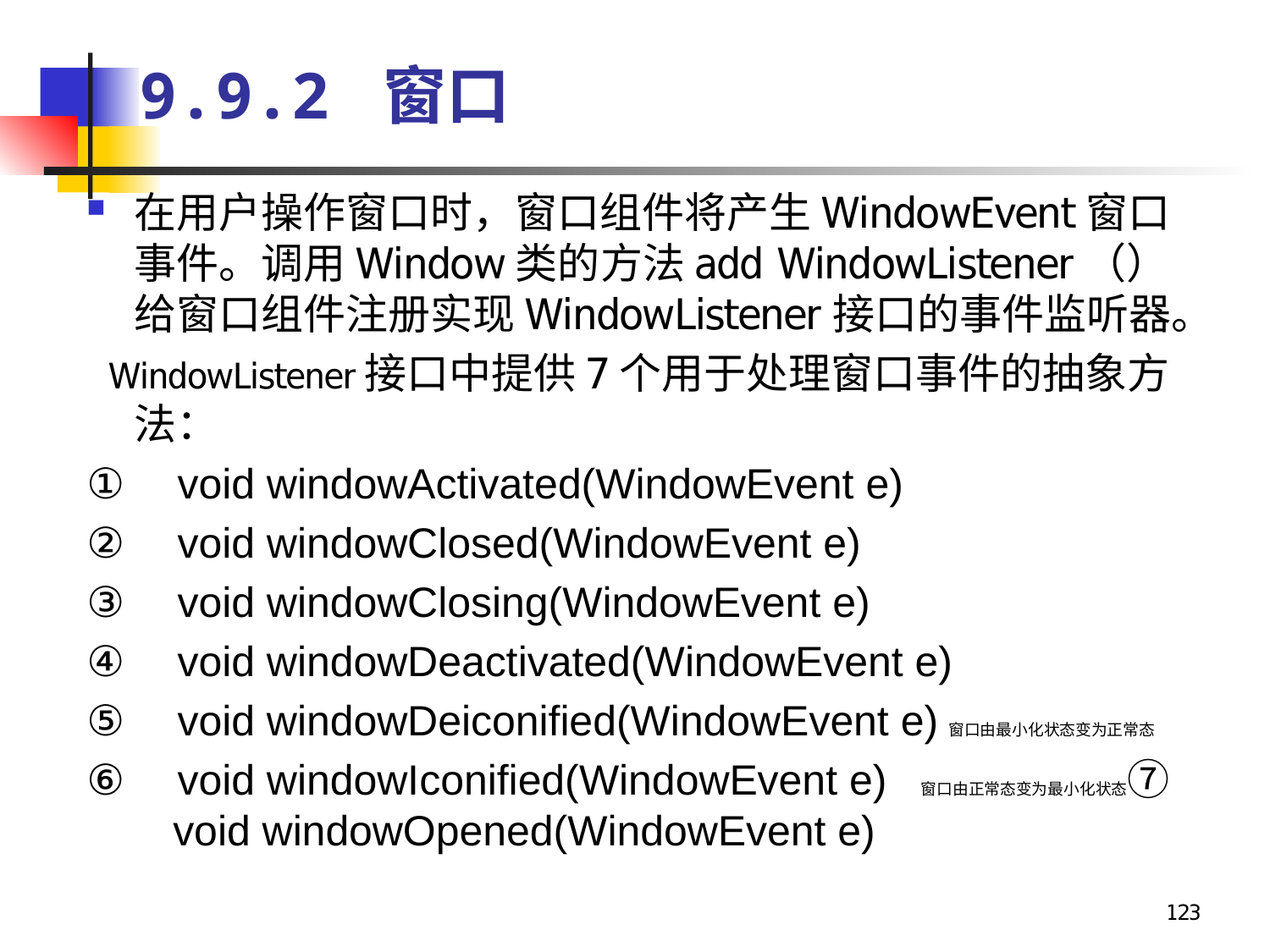

# 9.9.2 窗口
在用户操作窗口时，窗口组件将产生WindowEvent窗口事件。调用Window类的方法add WindowListener（）给窗口组件注册实现WindowListener接口的事件监听器。
  WindowListener接口中提供7个用于处理窗口事件的抽象方法：
①     void windowActivated(WindowEvent e)
②     void windowClosed(WindowEvent e)
③     void windowClosing(WindowEvent e)
④     void windowDeactivated(WindowEvent e)
⑤     void windowDeiconified(WindowEvent e)窗口由最小化状态变为正常态
⑥     void windowIconified(WindowEvent e)  窗口由正常态变为最小化状态⑦     void windowOpened(WindowEvent e)